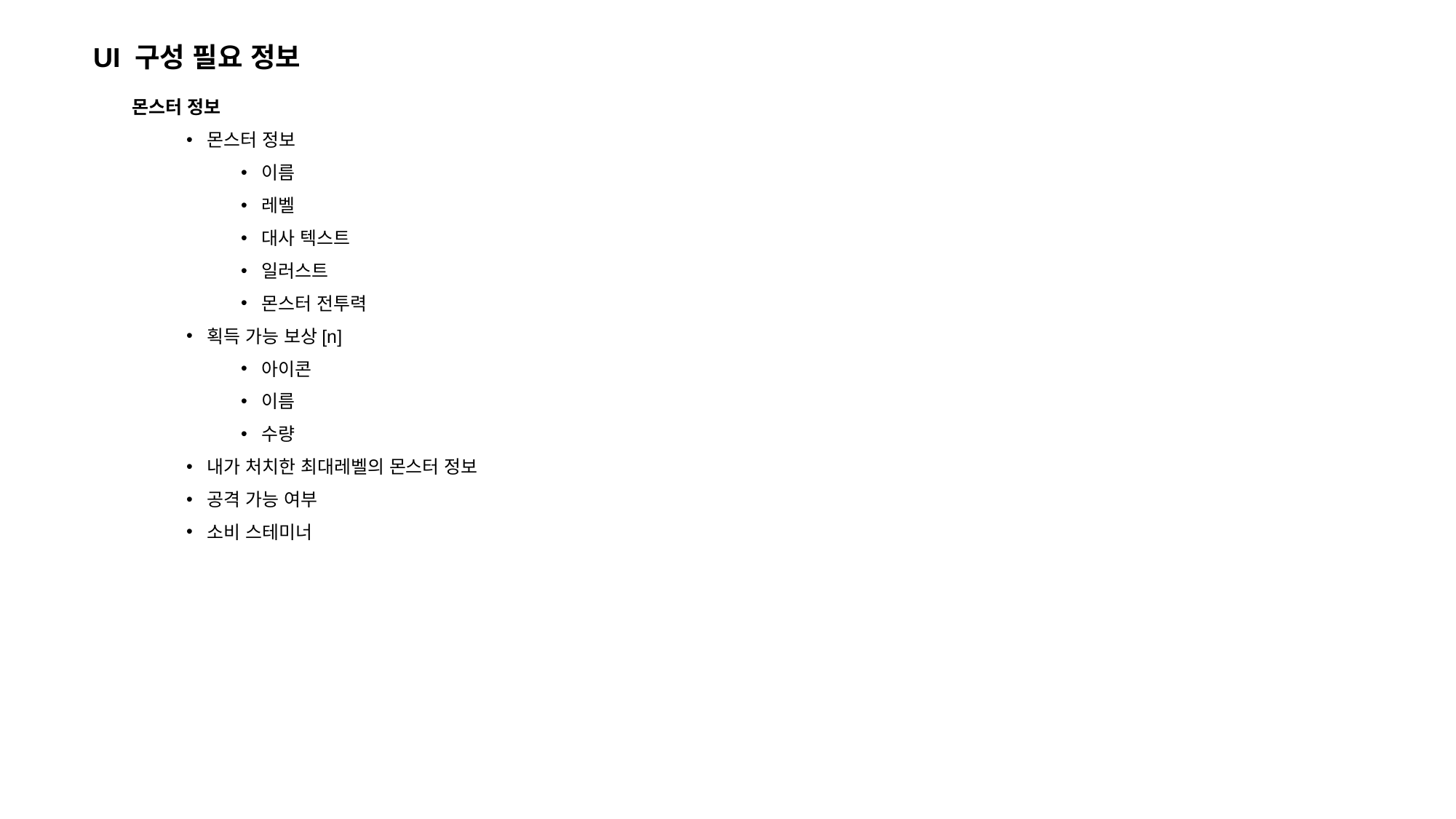

UI 구성 필요 정보
몬스터 정보
몬스터 정보
이름
레벨
대사 텍스트
일러스트
몬스터 전투력
획득 가능 보상[n]
아이콘
이름
수량
내가 처치한 최대레벨의 몬스터 정보
공격 가능 여부
소비 스테미너